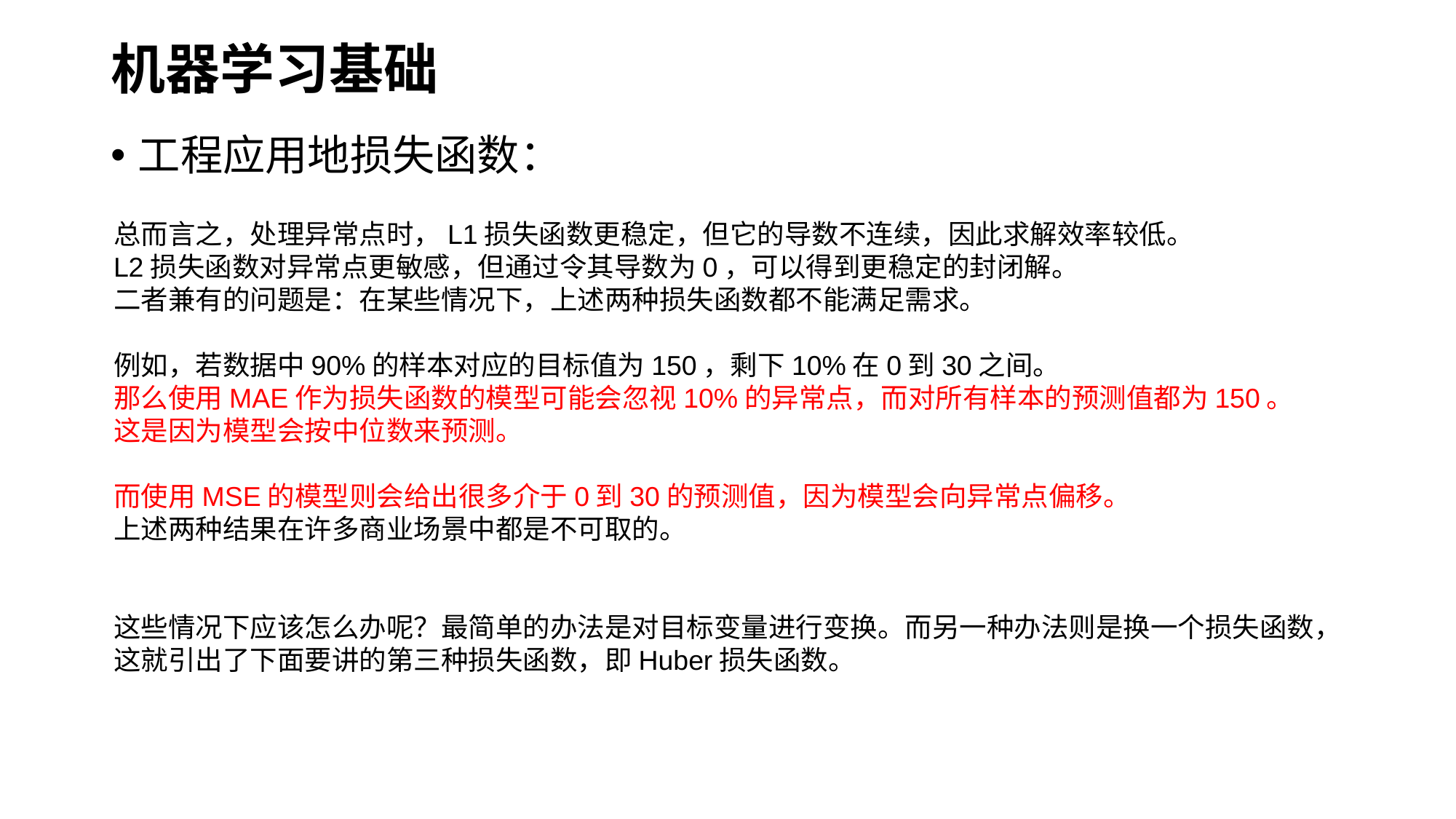

# 机器学习基础
工程应用地损失函数：
总而言之，处理异常点时，L1损失函数更稳定，但它的导数不连续，因此求解效率较低。
L2损失函数对异常点更敏感，但通过令其导数为0，可以得到更稳定的封闭解。
二者兼有的问题是：在某些情况下，上述两种损失函数都不能满足需求。

例如，若数据中90%的样本对应的目标值为150，剩下10%在0到30之间。
那么使用MAE作为损失函数的模型可能会忽视10%的异常点，而对所有样本的预测值都为150。
这是因为模型会按中位数来预测。

而使用MSE的模型则会给出很多介于0到30的预测值，因为模型会向异常点偏移。
上述两种结果在许多商业场景中都是不可取的。

这些情况下应该怎么办呢？最简单的办法是对目标变量进行变换。而另一种办法则是换一个损失函数，
这就引出了下面要讲的第三种损失函数，即Huber损失函数。